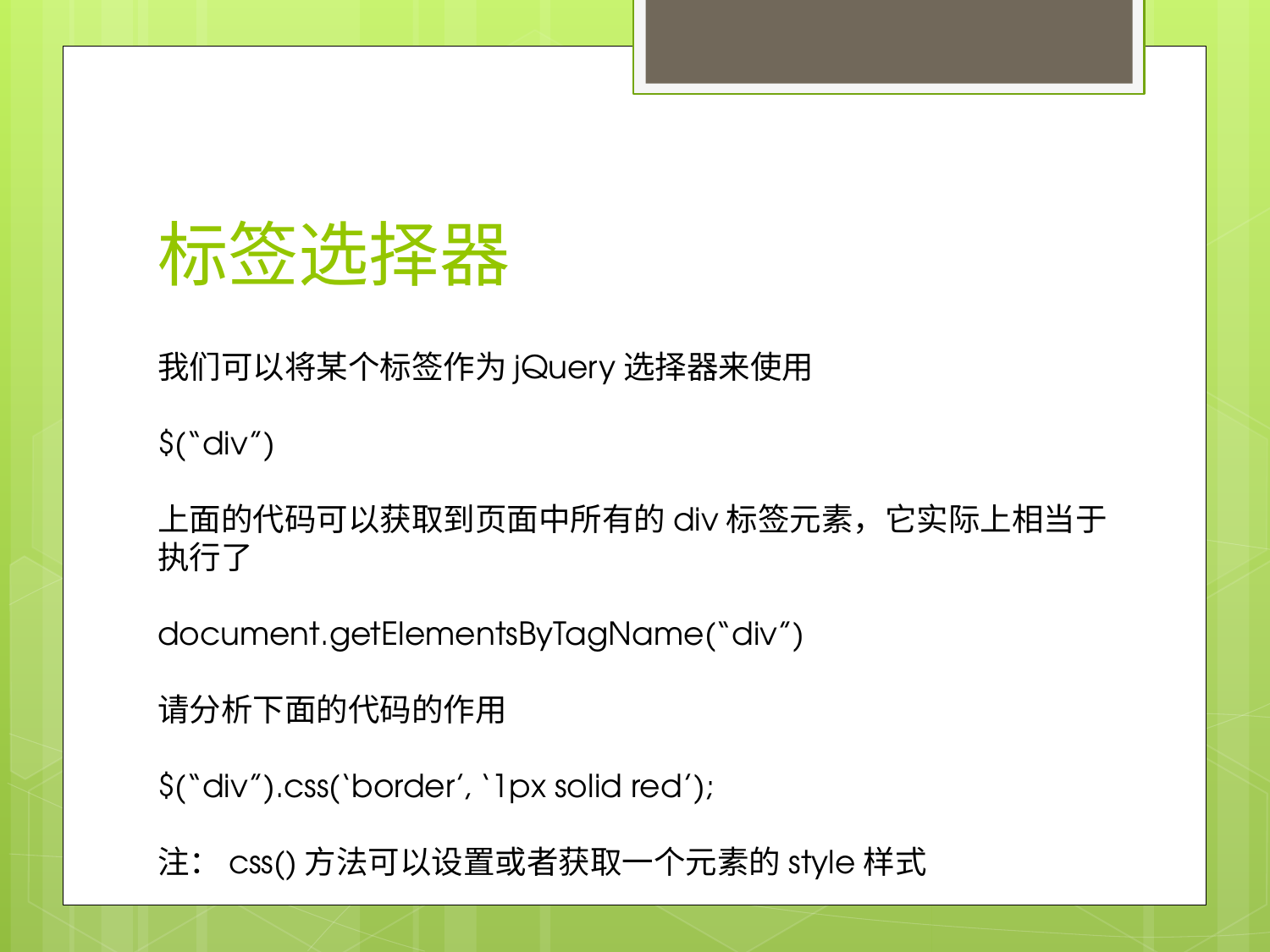

# 标签选择器
我们可以将某个标签作为jQuery选择器来使用

$(“div”)

上面的代码可以获取到页面中所有的div标签元素，它实际上相当于执行了

document.getElementsByTagName(“div”)

请分析下面的代码的作用

$(“div”).css(‘border’, ‘1px solid red’);

注：css()方法可以设置或者获取一个元素的style样式